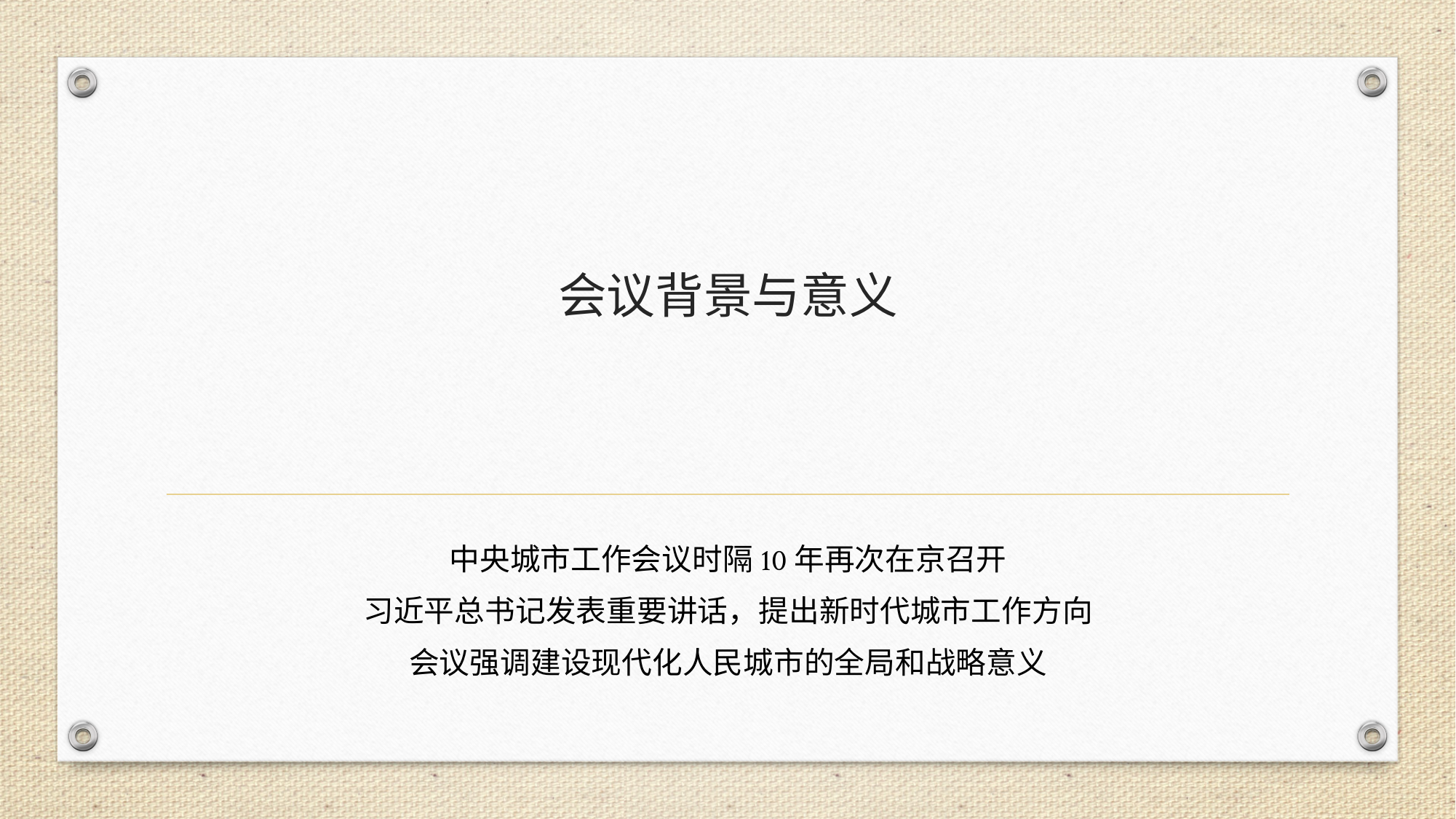

# 会议背景与意义
中央城市工作会议时隔10年再次在京召开
习近平总书记发表重要讲话，提出新时代城市工作方向
会议强调建设现代化人民城市的全局和战略意义